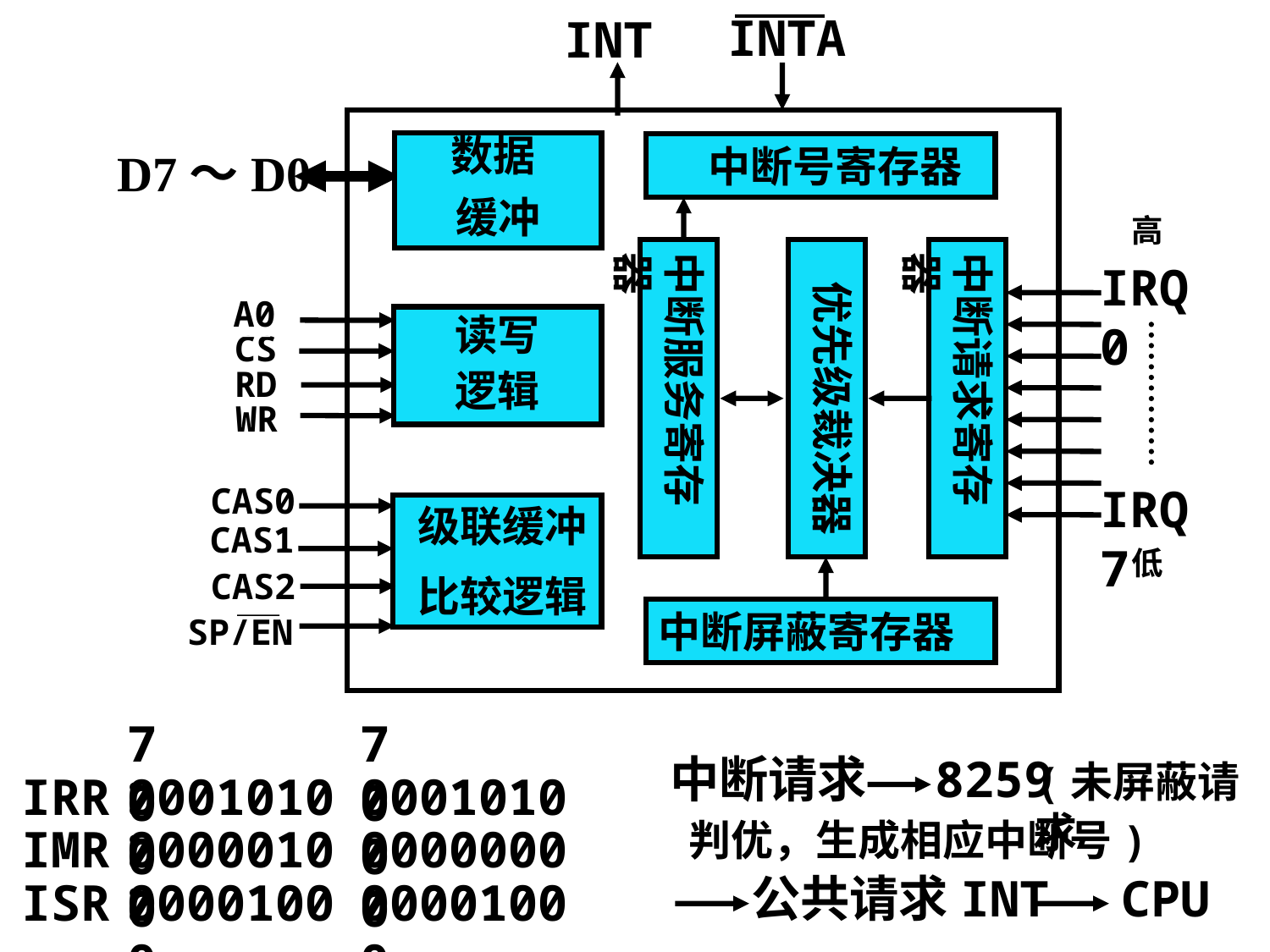

INTA

INT

数据
缓冲
  中断号寄存器
D7～D0

高
中断服务寄存器
  优先级裁决器
中断请求寄存器
IRQ0
A0

读写
逻辑
CS

RD

WR

IRQ7
CAS0

级联缓冲
比较逻辑

CAS1

低

CAS2

中断屏蔽寄存器
SP/EN

7      0
7      0
中断请求
8259
(未屏蔽请求
IRR：
00010100
00010100

判优，生成相应中断号)
IMR：
00000100
00000000
公共请求INT
CPU
ISR：
00001000
00001000